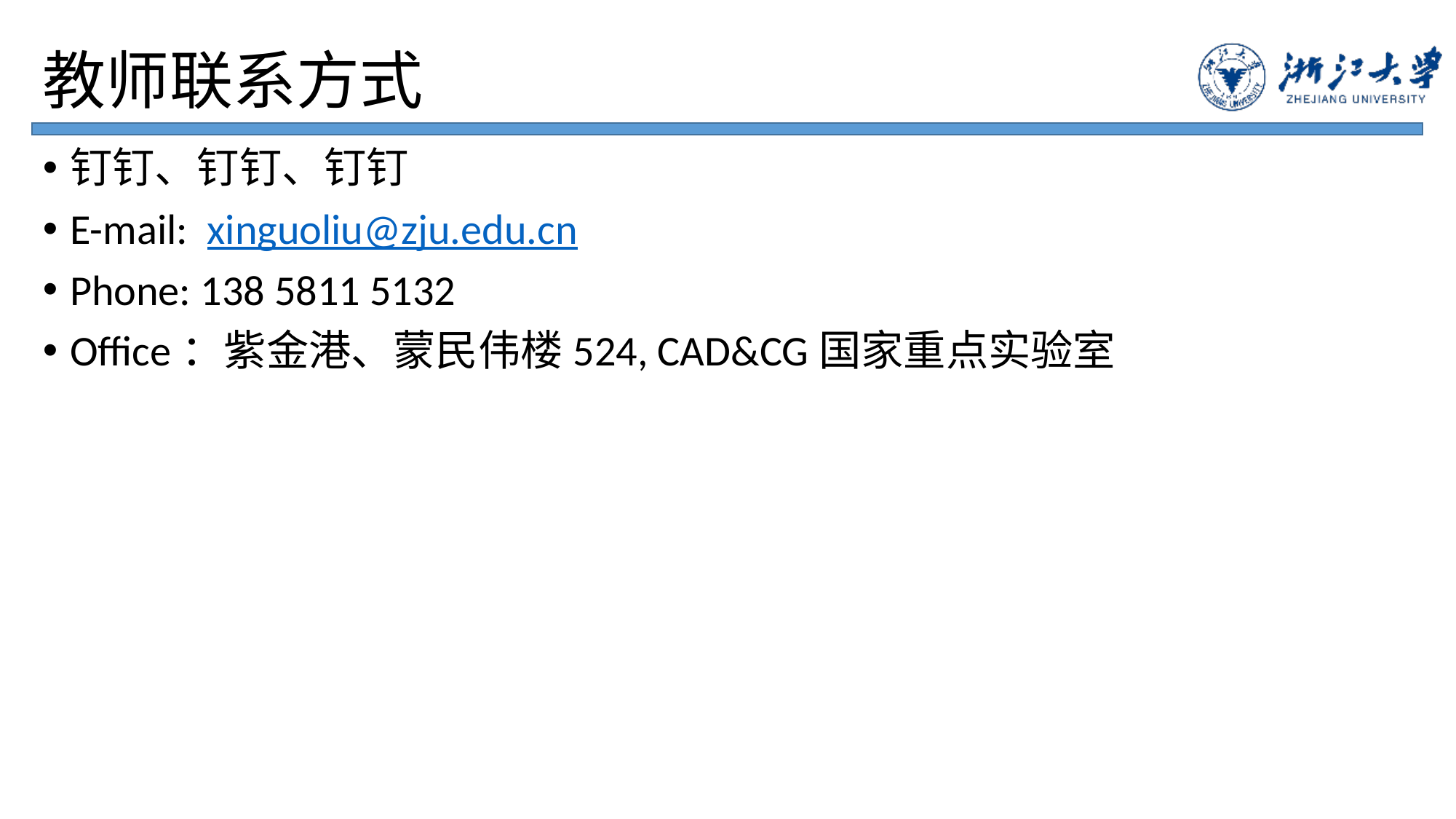

# 教师联系方式
钉钉、钉钉、钉钉
E-mail:  xinguoliu@zju.edu.cn
Phone: 138 5811 5132
Office：紫金港、蒙民伟楼524, CAD&CG国家重点实验室